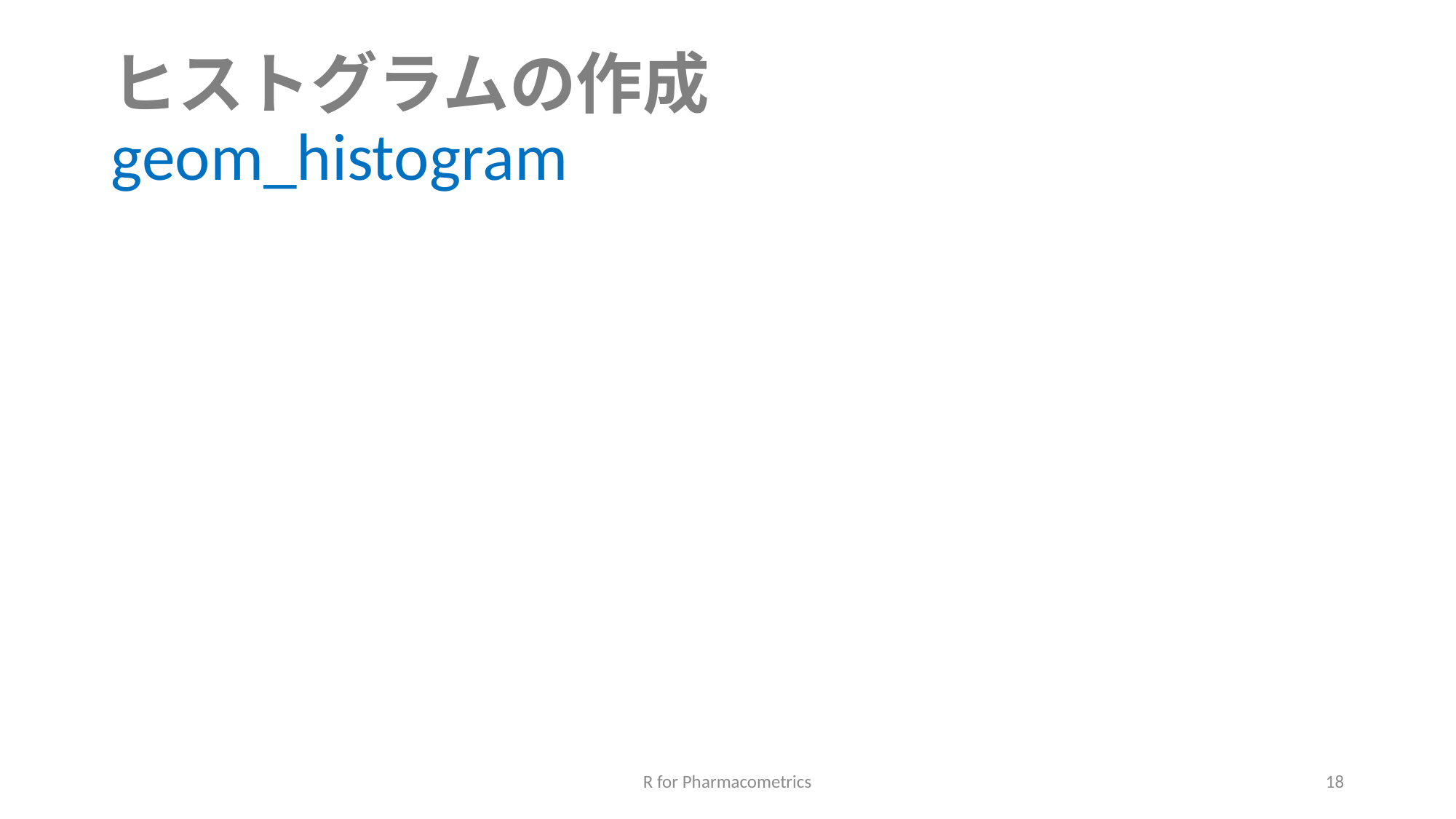

# ヒストグラムの作成 geom_histogram

R for Pharmacometrics
18